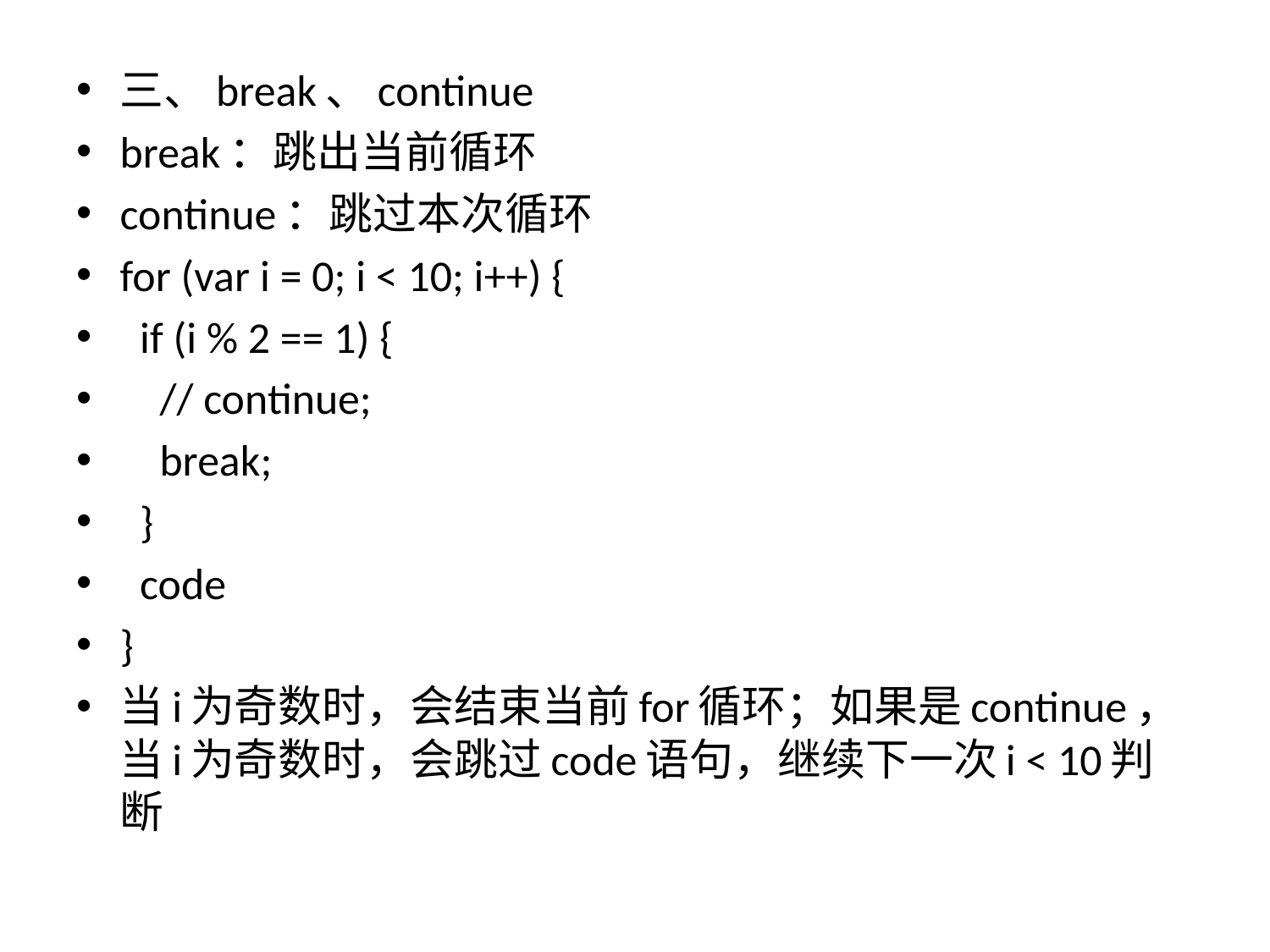

三、break、continue
break：跳出当前循环
continue：跳过本次循环
for (var i = 0; i < 10; i++) {
  if (i % 2 == 1) {
    // continue;
    break;
  }
  code
}
当i为奇数时，会结束当前for循环；如果是continue，当i为奇数时，会跳过code语句，继续下一次i < 10判断